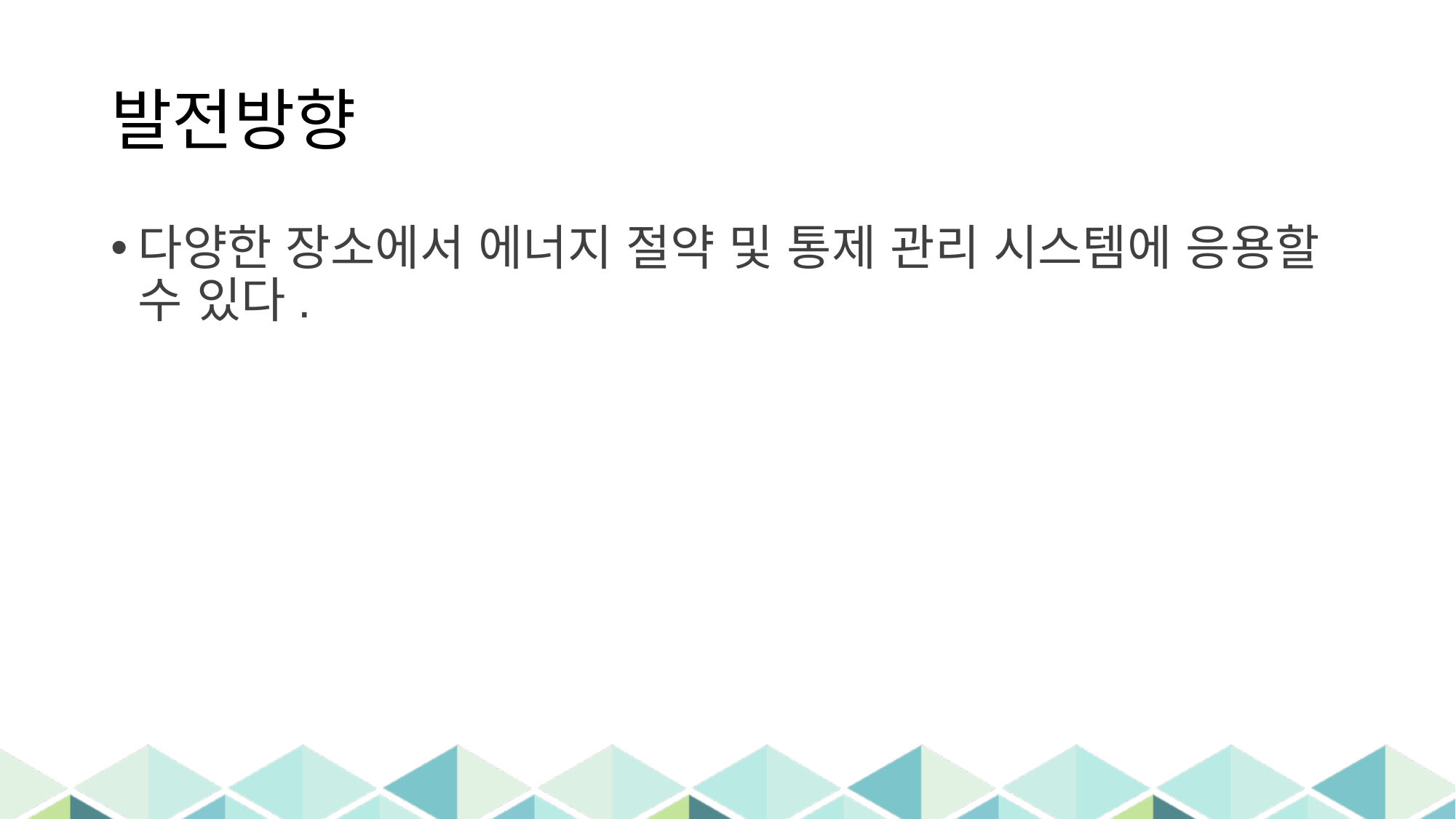

# 발전방향
다양한 장소에서 에너지 절약 및 통제 관리 시스템에 응용할 수 있다.